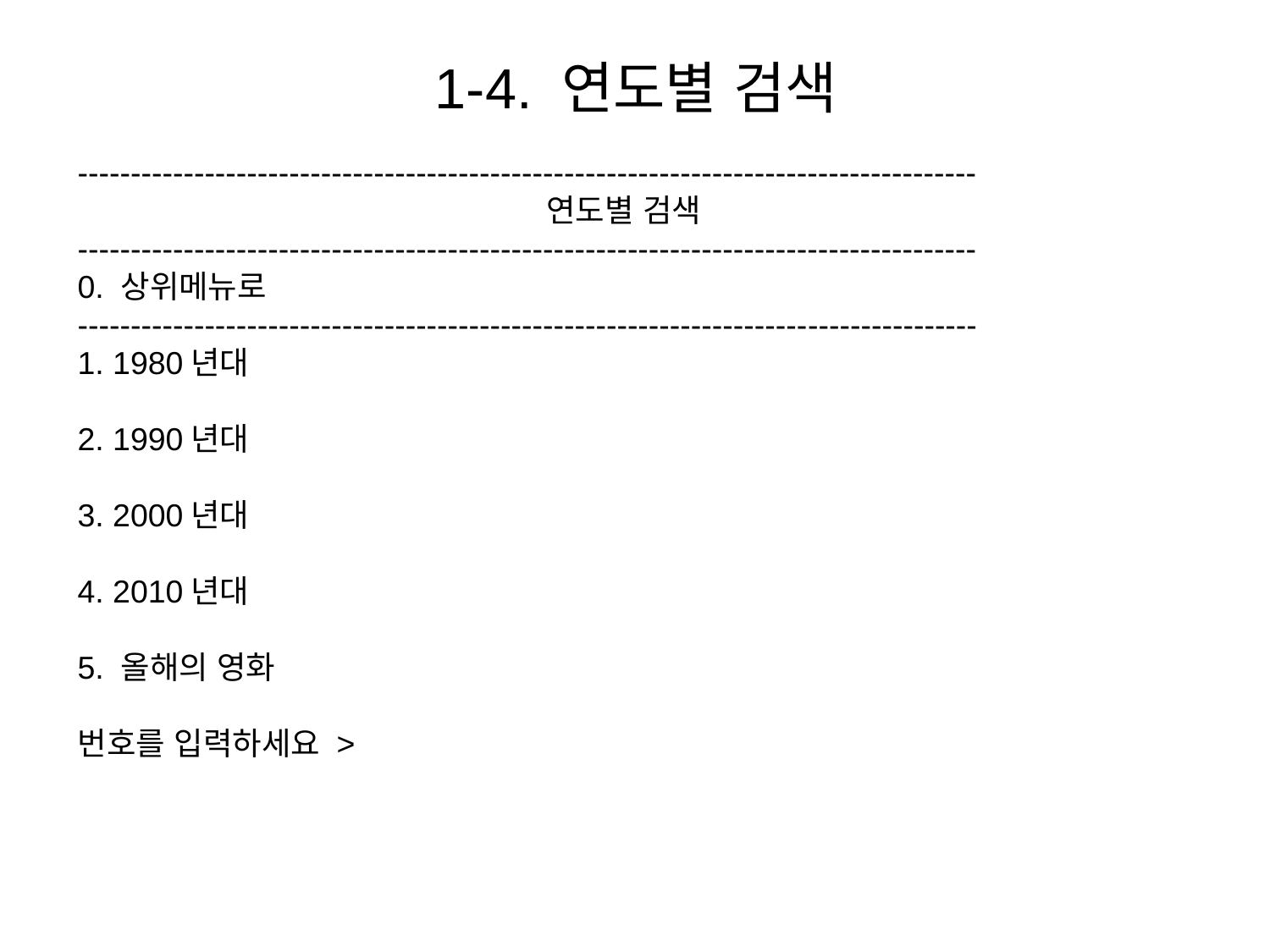

1-4. 연도별 검색
-------------------------------------------------------------------------------------
			         연도별 검색
-------------------------------------------------------------------------------------
0. 상위메뉴로
-------------------------------------------------------------------------------------
1. 1980년대

2. 1990년대

3. 2000년대

4. 2010년대

5. 올해의 영화

번호를 입력하세요 >